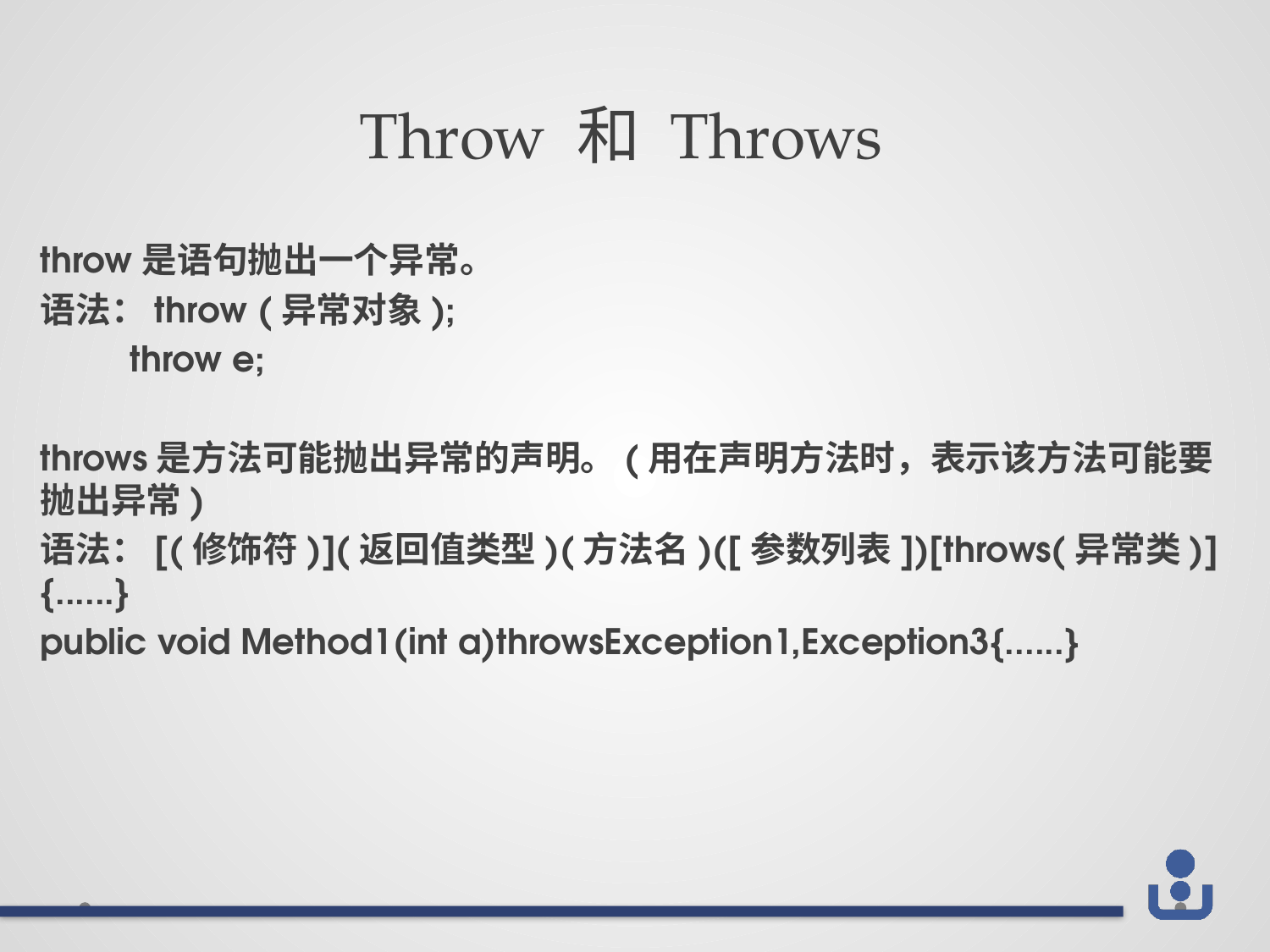

# Throw 和 Throws

throw是语句抛出一个异常。
语法：throw (异常对象);
         throw e;

throws是方法可能抛出异常的声明。(用在声明方法时，表示该方法可能要抛出异常)
语法：[(修饰符)](返回值类型)(方法名)([参数列表])[throws(异常类)]{......}
public void Method1(int a)throwsException1,Exception3{......}